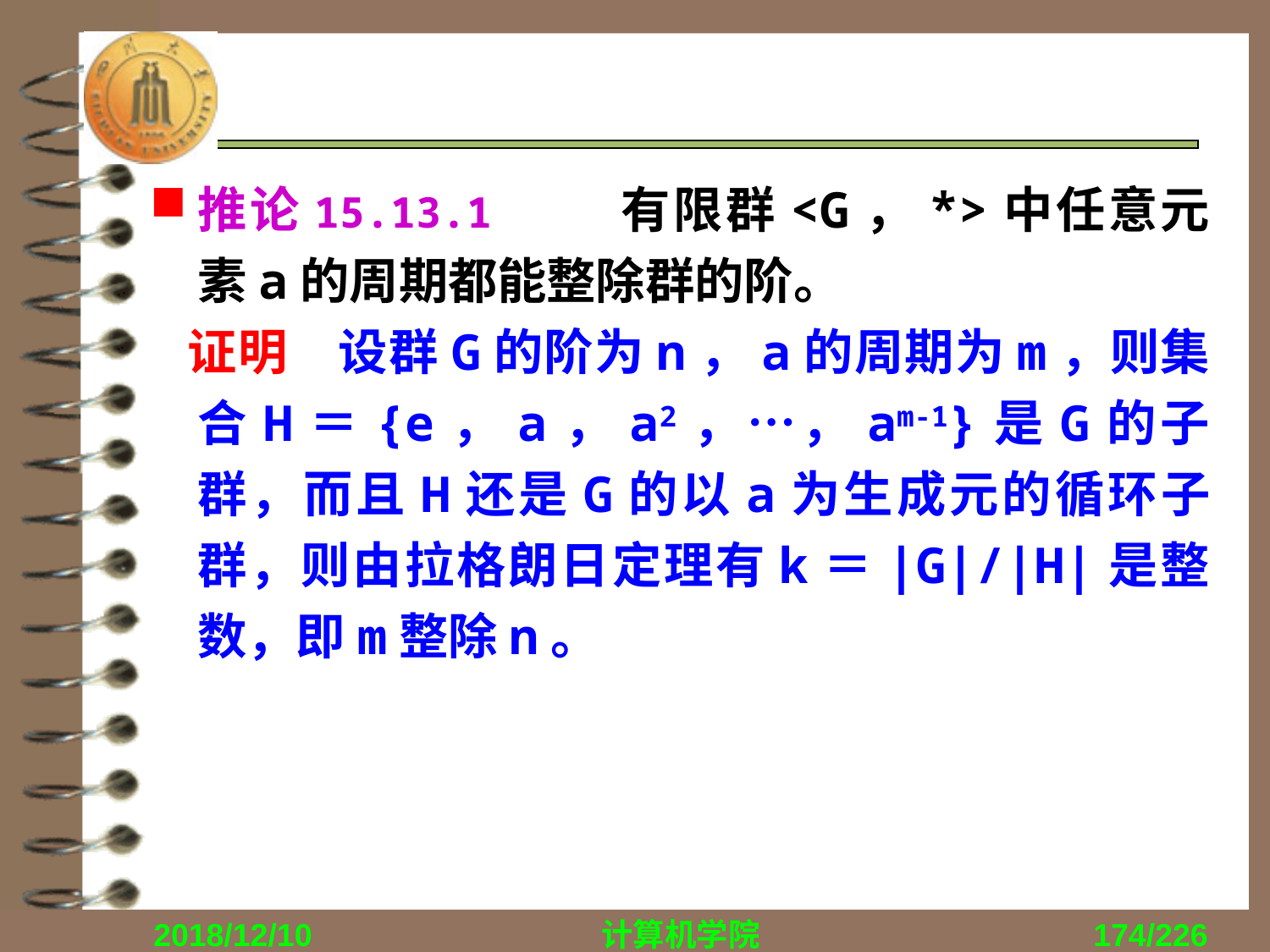

#
推论15.13.1  　有限群<G，*>中任意元素a的周期都能整除群的阶。
  证明　设群G的阶为n，a的周期为m，则集合H＝{e，a，a2，…，am-1}是G的子群，而且H还是G的以a为生成元的循环子群，则由拉格朗日定理有k＝|G|/|H|是整数，即m整除n。
2018/12/10
计算机学院
174/226